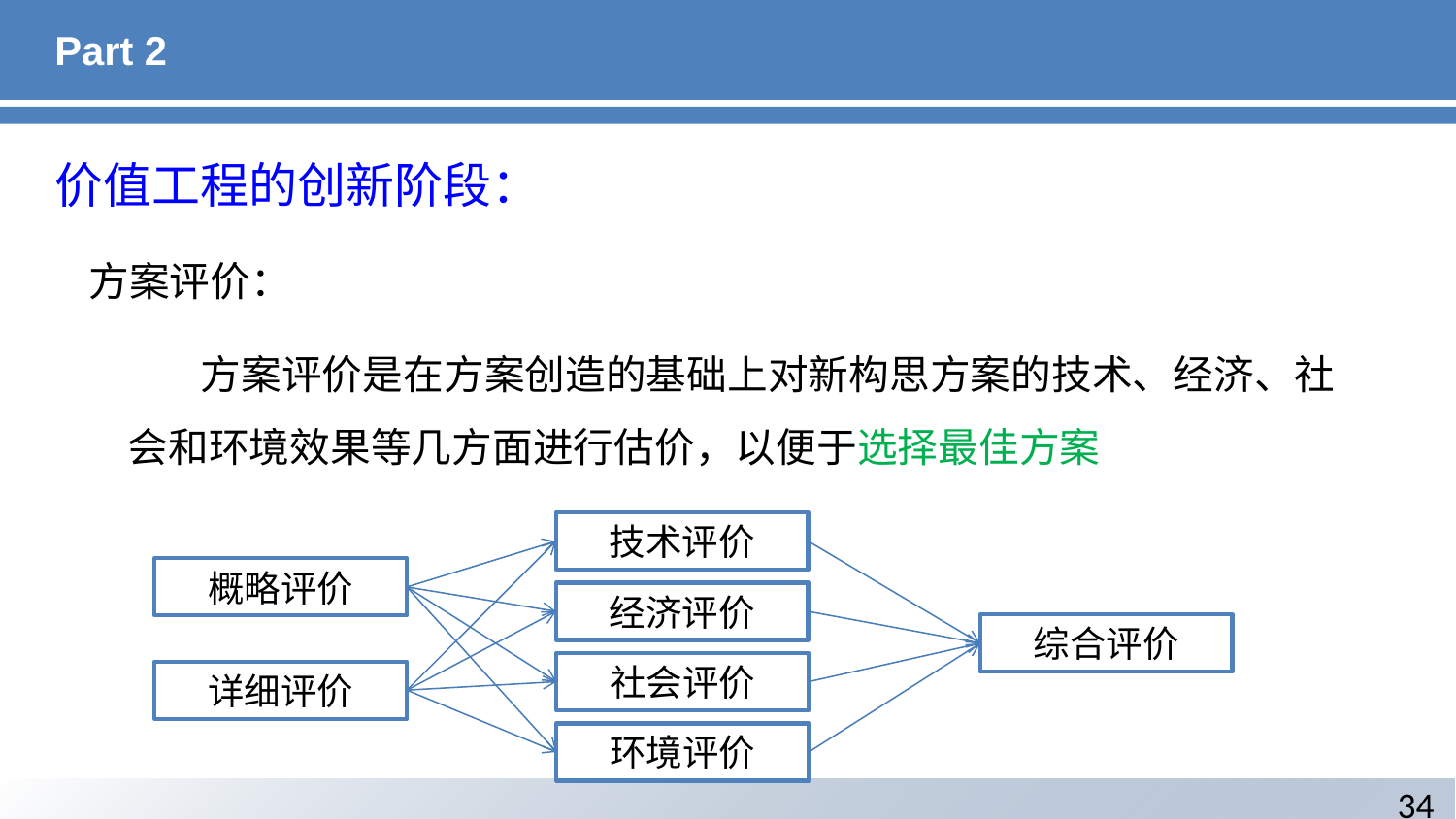

# Part 2

价值工程的创新阶段：
方案评价：
方案评价是在方案创造的基础上对新构思方案的技术、经济、社会和环境效果等几方面进行估价，以便于选择最佳方案
技术评价
概略评价
经济评价
综合评价
社会评价
详细评价
环境评价
34